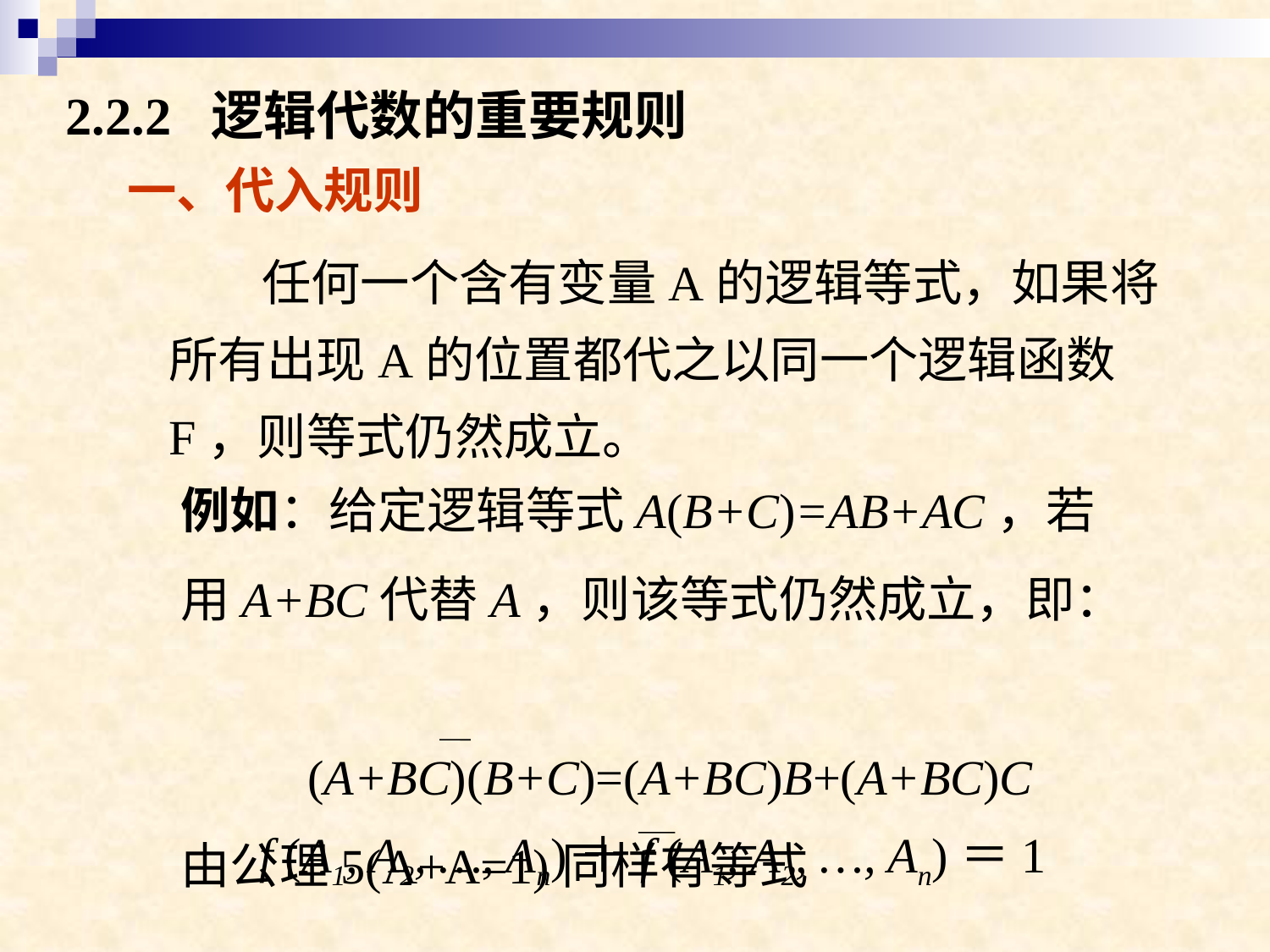

2.2.2  逻辑代数的重要规则
一、代入规则
任何一个含有变量A的逻辑等式，如果将所有出现A的位置都代之以同一个逻辑函数F，则等式仍然成立。
例如：给定逻辑等式A(B+C)=AB+AC，若用A+BC代替A，则该等式仍然成立，即：
	(A+BC)(B+C)=(A+BC)B+(A+BC)C
由公理5(A+A=1)同样有等式

f (A1, A2, …, An)＋f (A1, A2, …, An)＝1